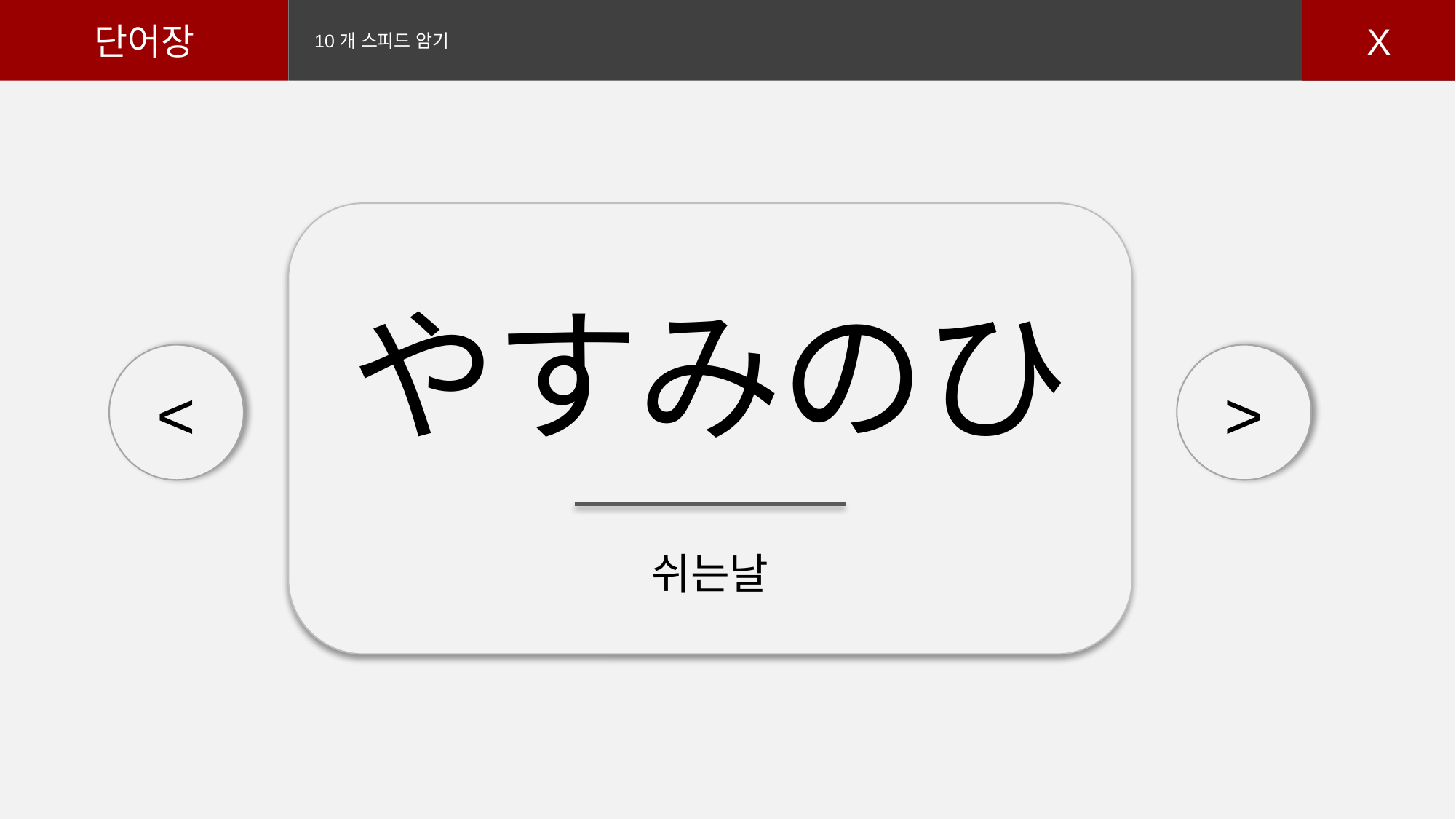

단어장
   10개 스피드 암기
X

やすみのひ
<
>
쉬는날